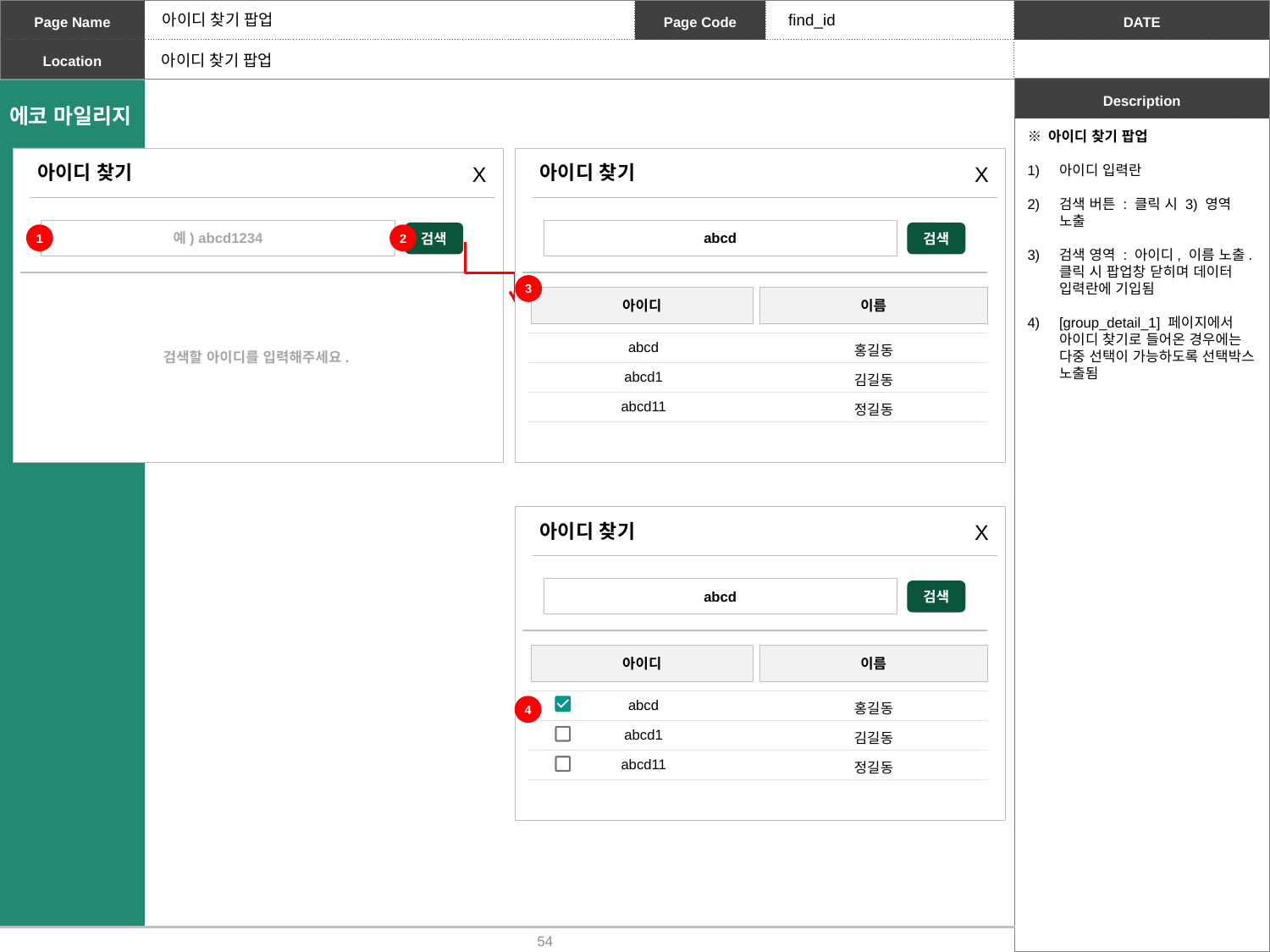

아이디 찾기 팝업
find_id
아이디 찾기 팝업
※ 아이디 찾기 팝업

아이디 입력란

검색 버튼 : 클릭 시 3) 영역 노출

검색 영역 : 아이디, 이름 노출. 클릭 시 팝업창 닫히며 데이터 입력란에 기입됨

[group_detail_1] 페이지에서 아이디 찾기로 들어온 경우에는 다중 선택이 가능하도록 선택박스 노출됨

아이디 찾기
X
아이디 찾기
X
예) abcd1234
abcd
검색
검색
1
2
3
아이디
이름
| abcd | 홍길동 |
| --- | --- |
| abcd1 | 김길동 |
| abcd11 | 정길동 |
검색할 아이디를 입력해주세요.

아이디 찾기
X
abcd
검색
아이디
이름
| abcd | 홍길동 |
| --- | --- |
| abcd1 | 김길동 |
| abcd11 | 정길동 |
4

54